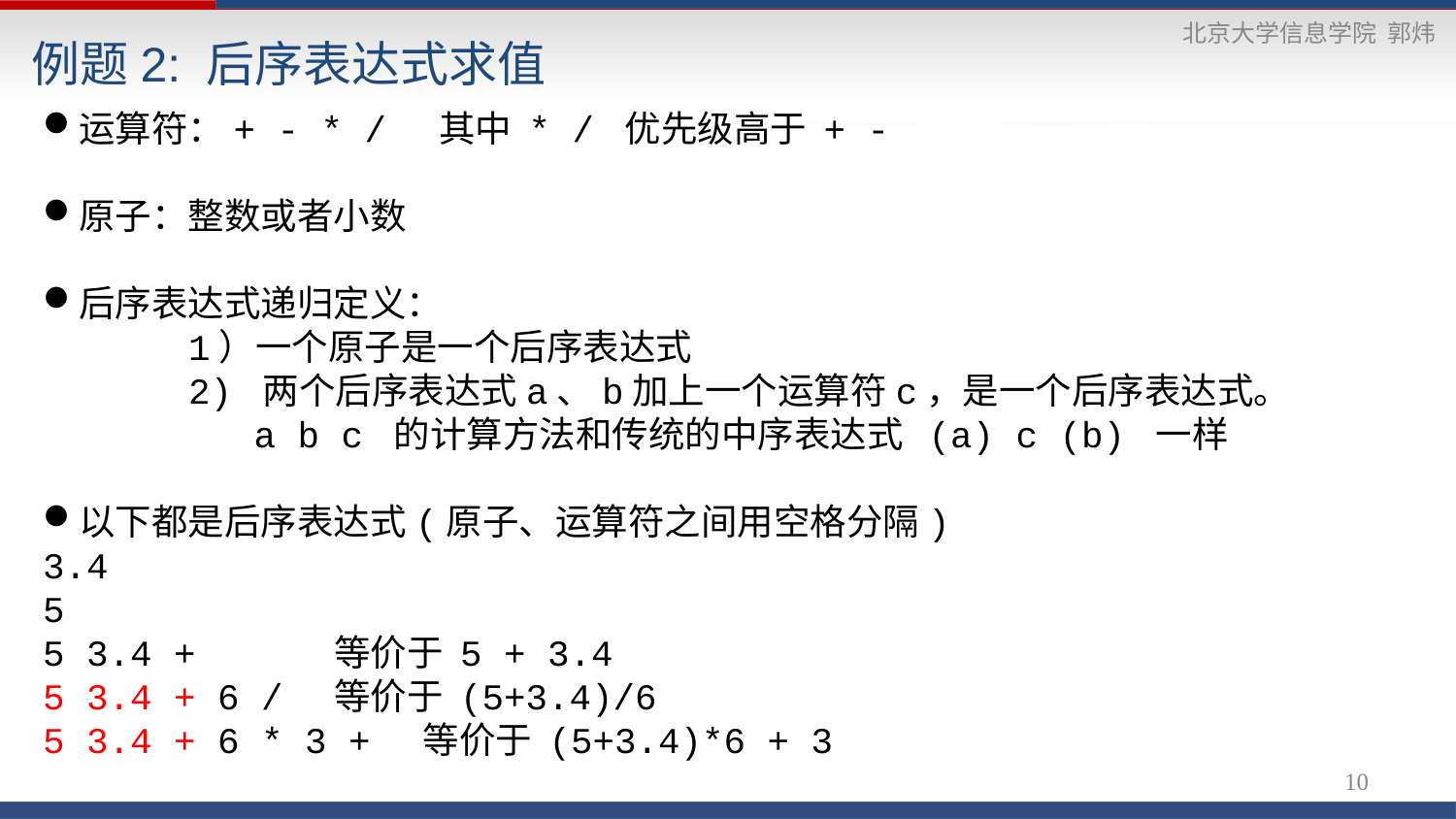

例题2: 后序表达式求值
运算符：+ - * /  其中 * / 优先级高于 + -

原子：整数或者小数

后序表达式递归定义：
	1）一个原子是一个后序表达式
	2) 两个后序表达式a、b加上一个运算符c，是一个后序表达式。
	   a b c 的计算方法和传统的中序表达式  (a) c (b) 一样

以下都是后序表达式(原子、运算符之间用空格分隔)
3.4
5
5 3.4 +    	等价于 5 + 3.4
5 3.4 + 6 /	等价于 (5+3.4)/6
5 3.4 + 6 * 3 +  等价于 (5+3.4)*6 + 3

10